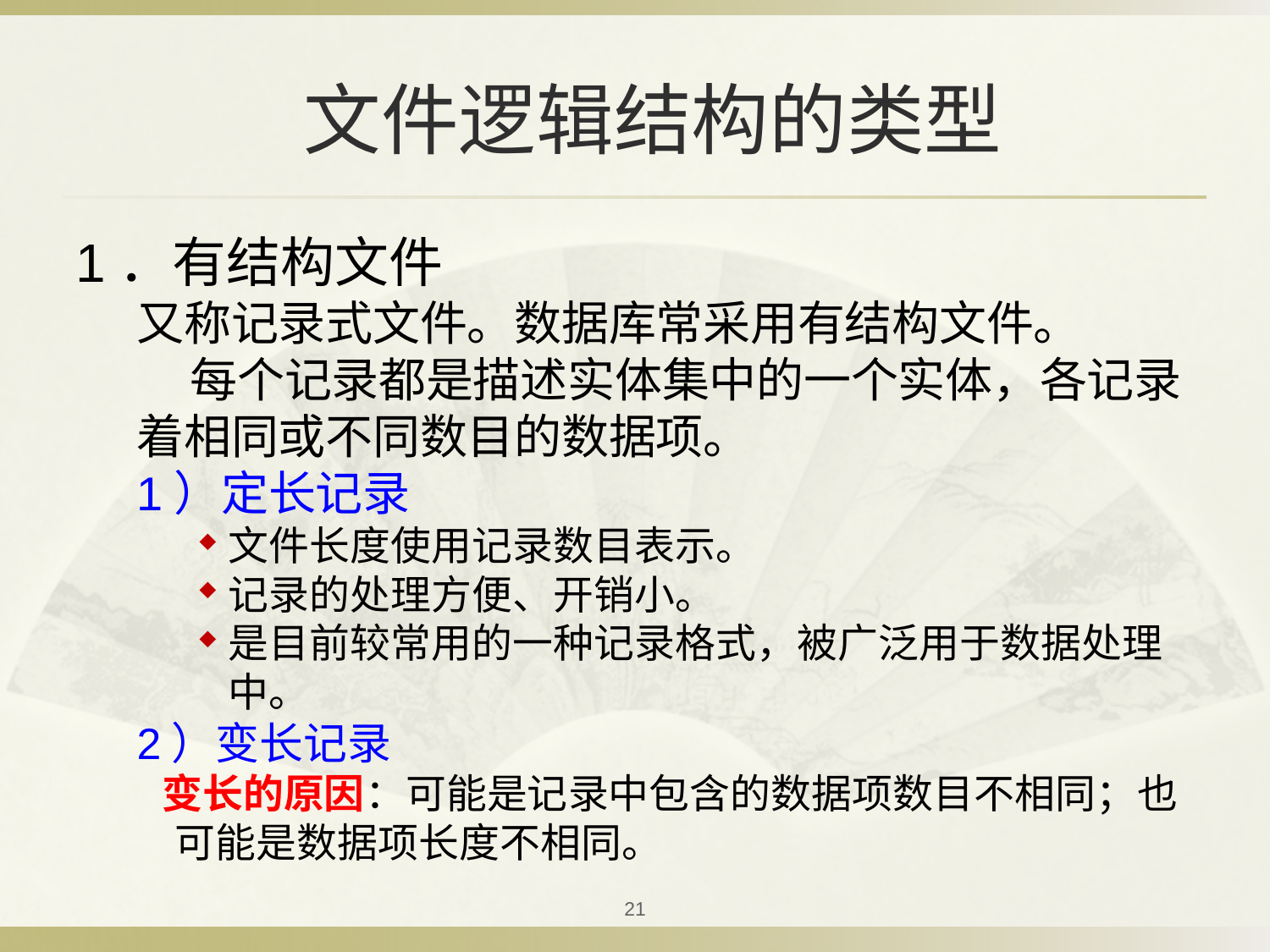

# 文件逻辑结构的类型
1．有结构文件
又称记录式文件。数据库常采用有结构文件。
    每个记录都是描述实体集中的一个实体，各记录着相同或不同数目的数据项。
1）定长记录
文件长度使用记录数目表示。
记录的处理方便、开销小。
是目前较常用的一种记录格式，被广泛用于数据处理中。
2）变长记录
  变长的原因：可能是记录中包含的数据项数目不相同；也可能是数据项长度不相同。

21